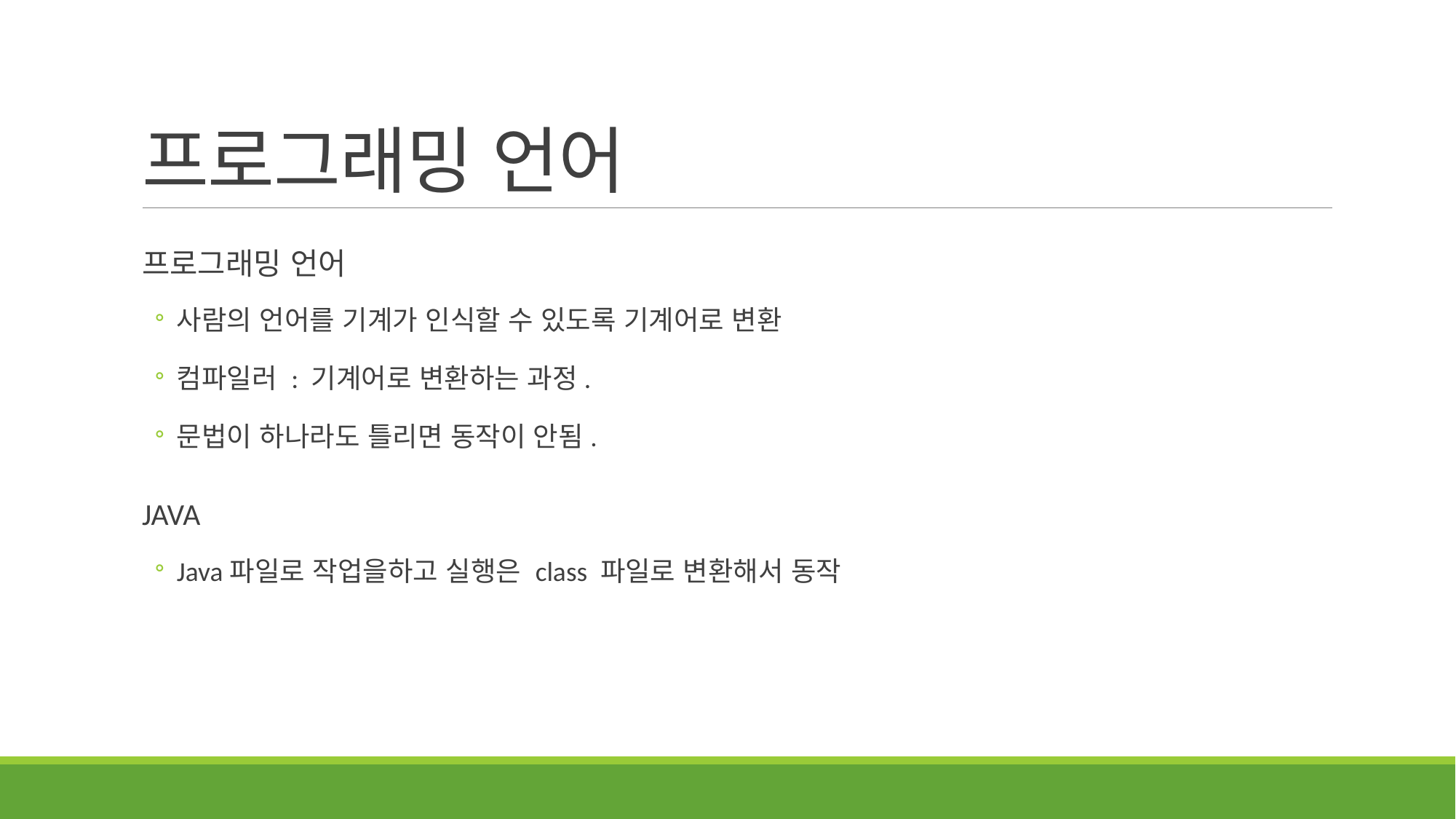

# 프로그래밍 언어
프로그래밍 언어
사람의 언어를 기계가 인식할 수 있도록 기계어로 변환
컴파일러 : 기계어로 변환하는 과정.
문법이 하나라도 틀리면 동작이 안됨.
JAVA
Java파일로 작업을하고 실행은 class 파일로 변환해서 동작